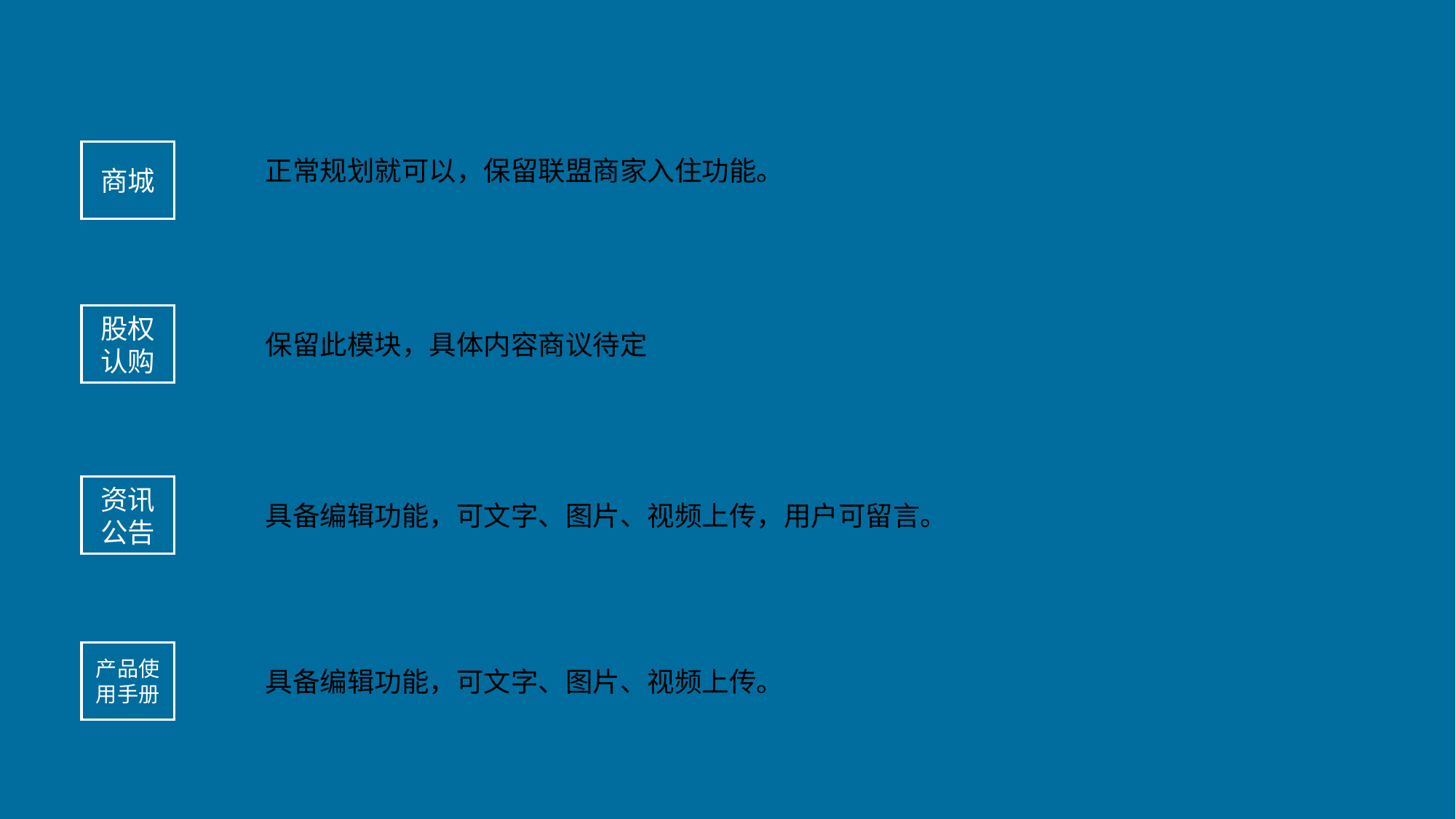

商城
正常规划就可以，保留联盟商家入住功能。
股权认购
保留此模块，具体内容商议待定
资讯公告
具备编辑功能，可文字、图片、视频上传，用户可留言。
产品使用手册
具备编辑功能，可文字、图片、视频上传。